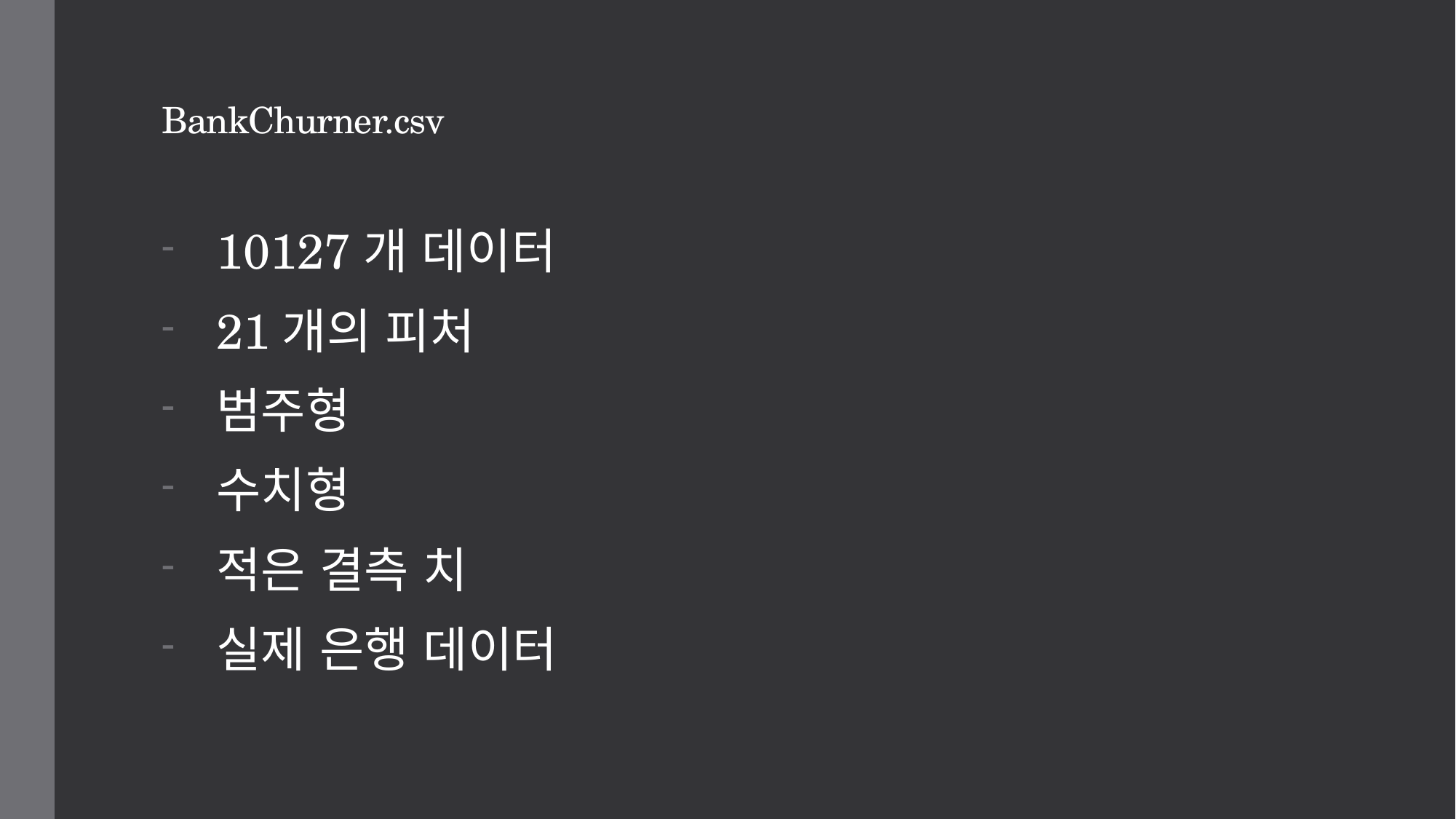

# BankChurner.csv
10127개 데이터
21개의 피처
범주형
수치형
적은 결측 치
실제 은행 데이터